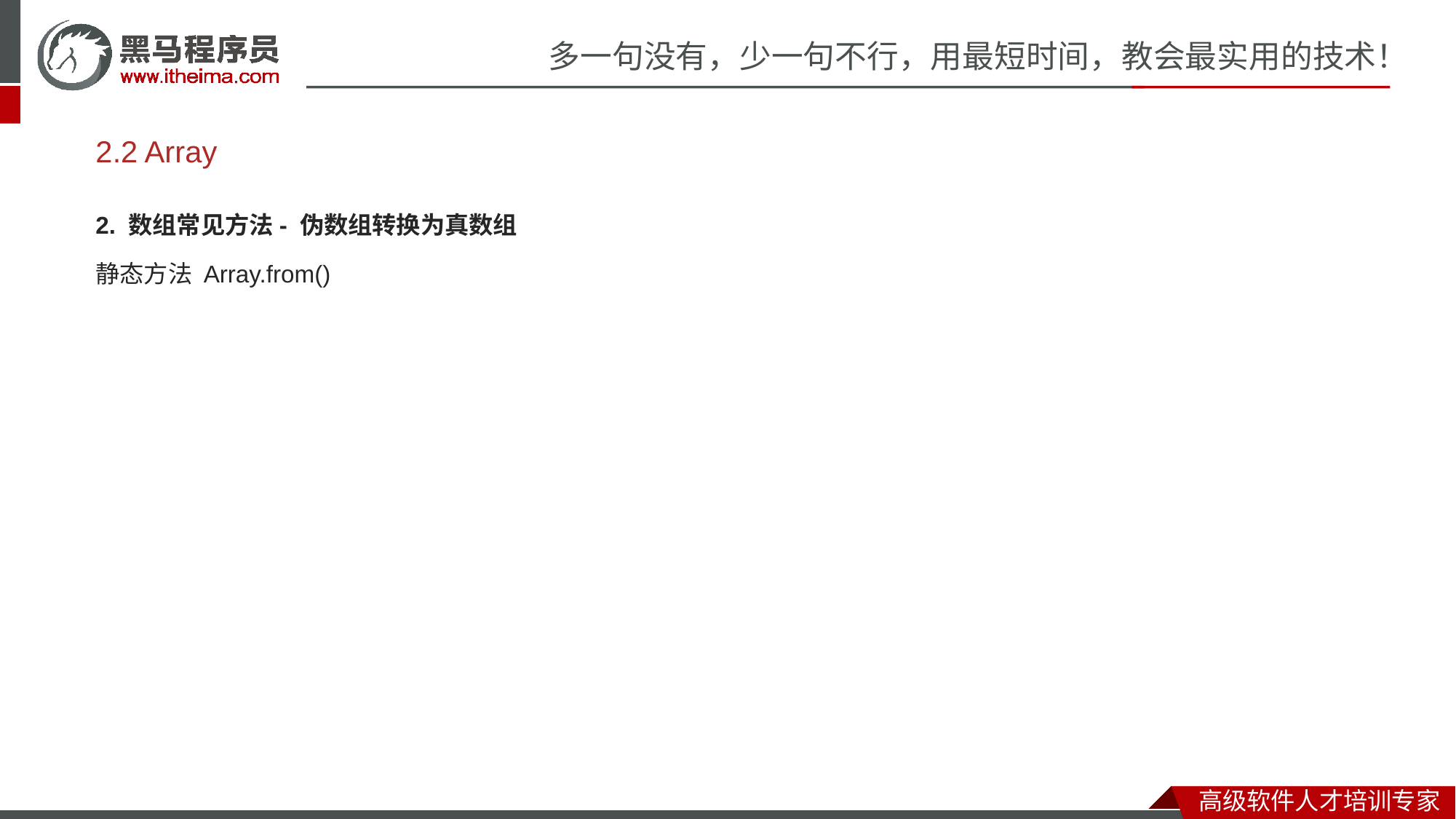

# 2.2 Array
2. 数组常见方法- 伪数组转换为真数组
静态方法 Array.from()